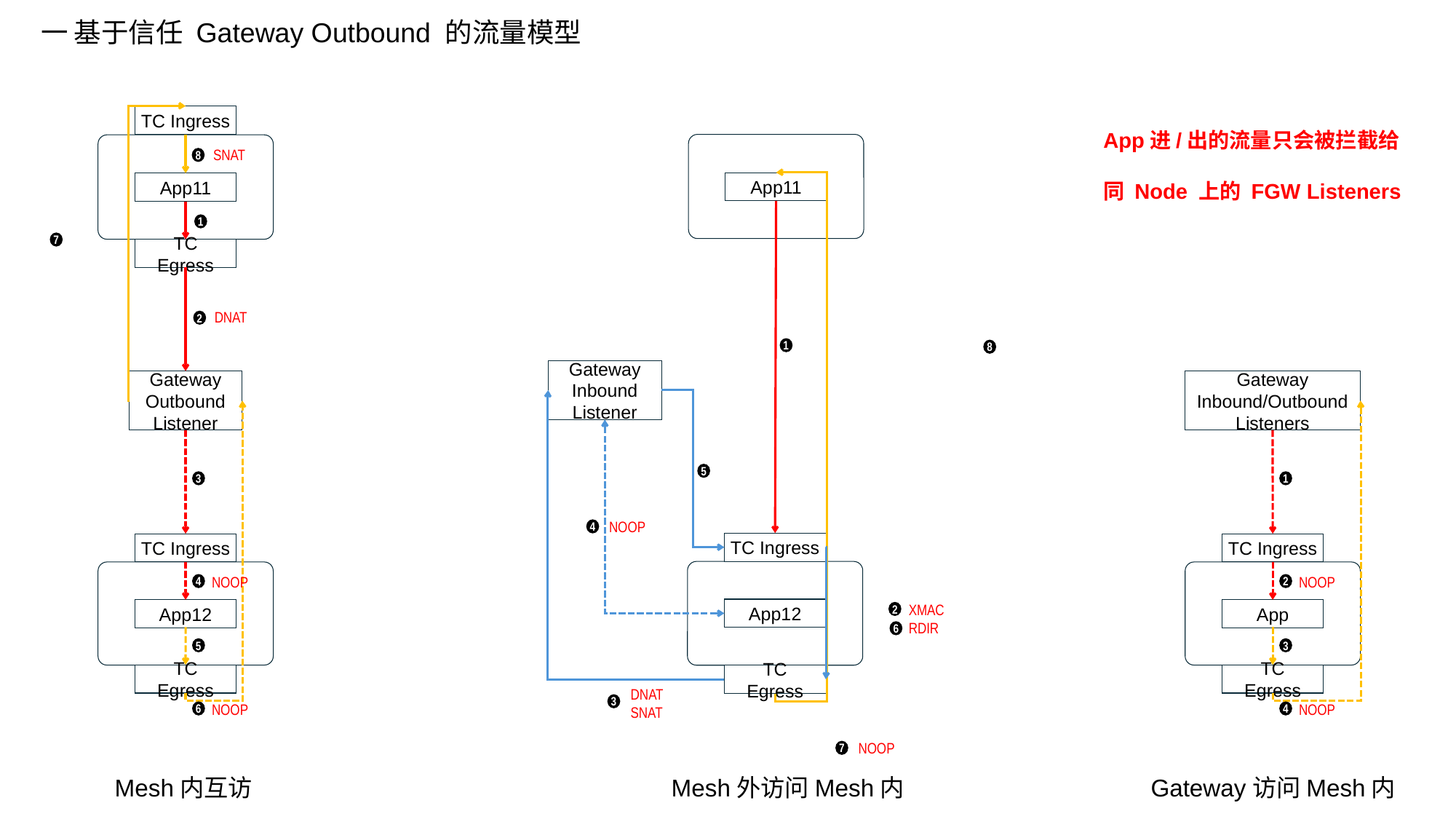

一 基于信任 Gateway Outbound 的流量模型
App进/出的流量只会被拦截给同 Node 上的 FGW Listeners
TC Ingress
App11
TC Egress

TC Ingress
App12
TC Egress

SNAT
8
1
7
DNAT
2
Gateway Outbound
Listener
3
NOOP
4
5
NOOP
6
Mesh内互访

App11
1
8
Gateway Inbound
Listener
5
NOOP
4
TC Ingress
App12
TC Egress

XMAC
RDIR
2
6
DNAT
SNAT
3
NOOP
7
Mesh外访问Mesh内
Gateway Inbound/Outbound
Listeners
1
TC Ingress
App
TC Egress

NOOP
2
3
NOOP
4
Gateway访问Mesh内